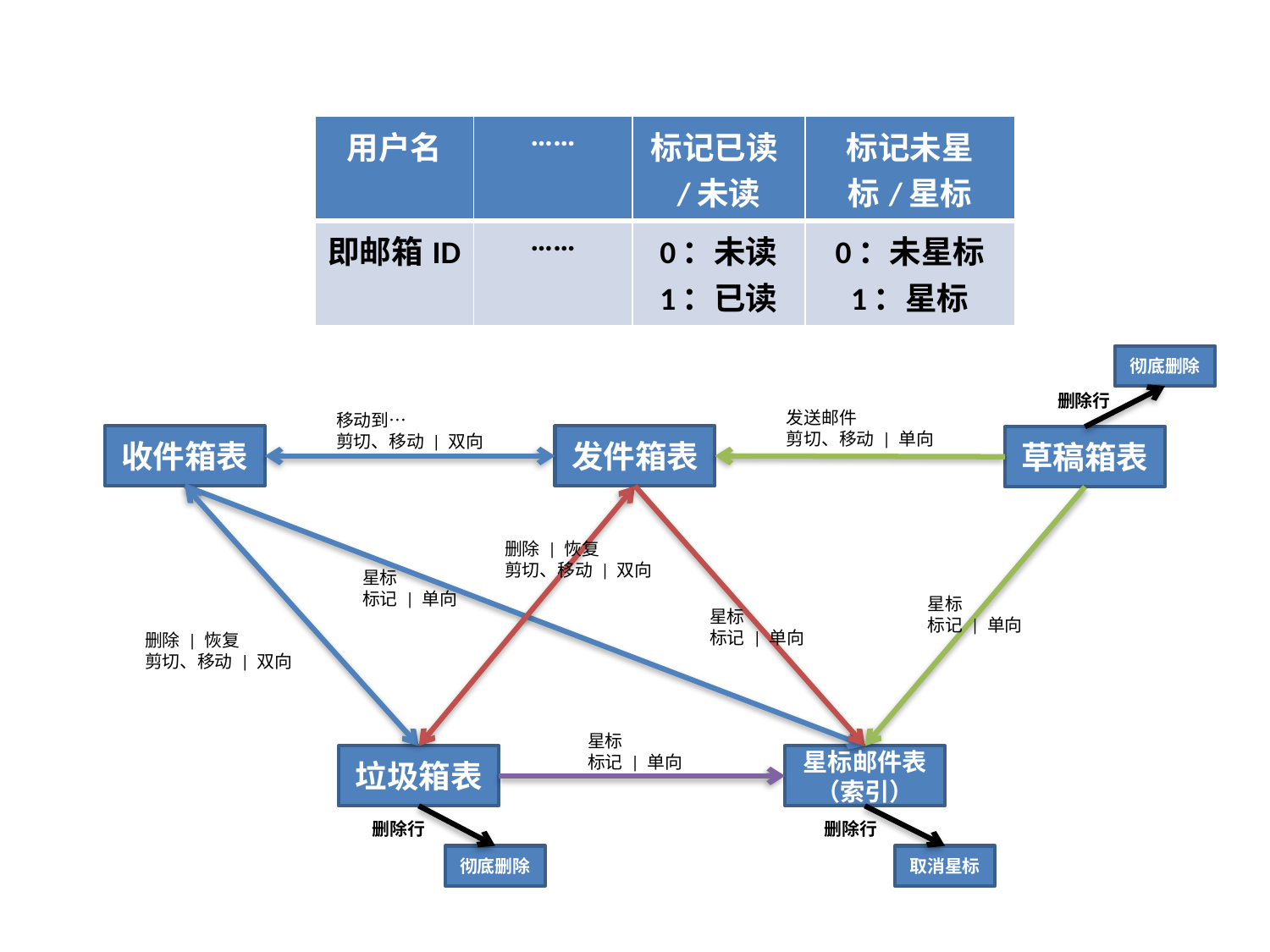

| 用户名 | …… | 标记已读/未读 | 标记未星标/星标 |
| --- | --- | --- | --- |
| 即邮箱ID | …… | 0：未读 1：已读 | 0：未星标 1：星标 |
彻底删除
删除行
发送邮件
剪切、移动 | 单向
移动到…
剪切、移动 | 双向
收件箱表
发件箱表
草稿箱表
删除 | 恢复
剪切、移动 | 双向
星标
标记 | 单向
星标
标记 | 单向
星标
标记 | 单向
删除 | 恢复
剪切、移动 | 双向
星标
标记 | 单向
垃圾箱表
星标邮件表（索引）
删除行
删除行
彻底删除
取消星标